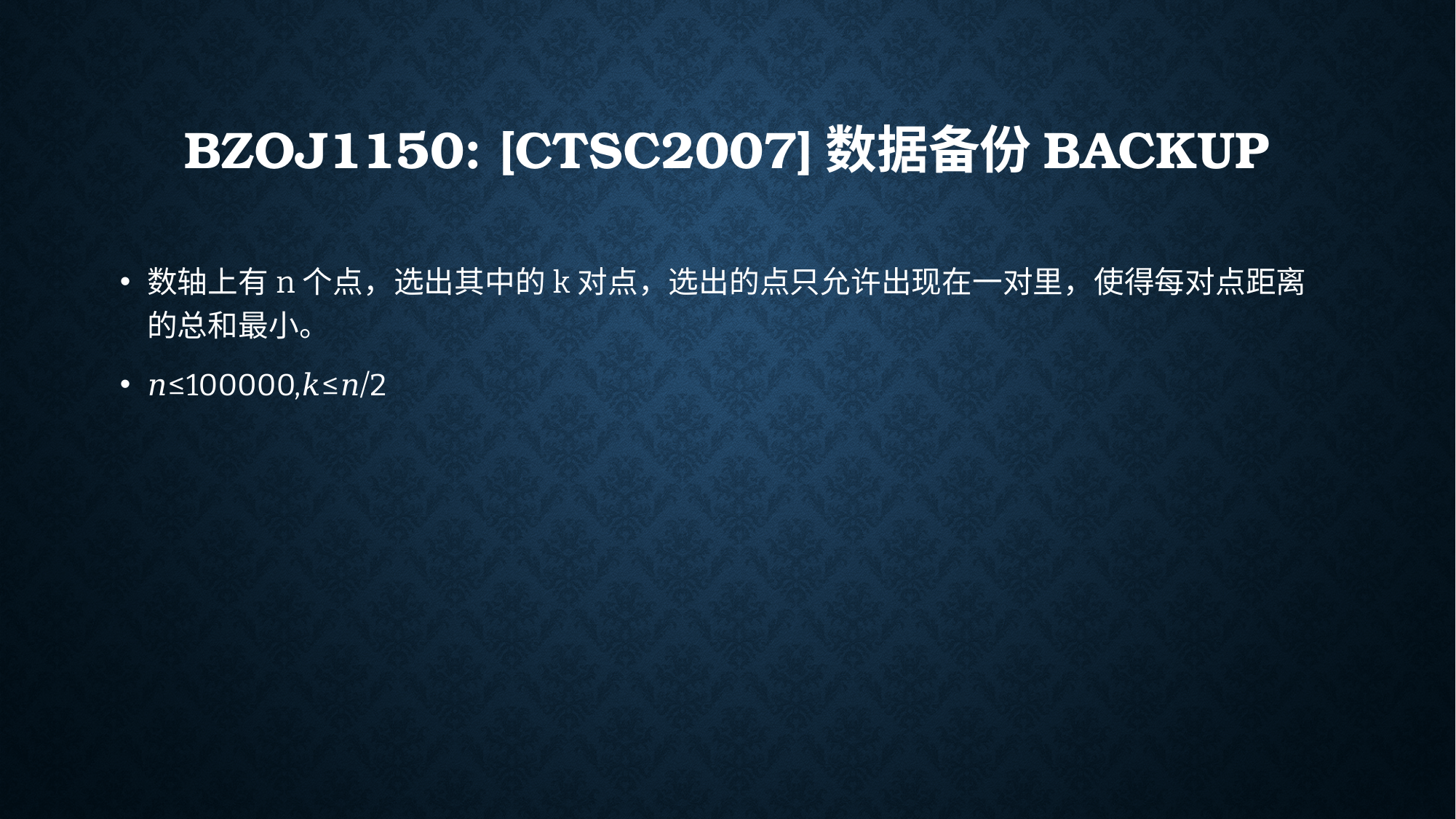

# BZOJ1150: [CTSC2007]数据备份Backup
数轴上有n个点，选出其中的k对点，选出的点只允许出现在一对里，使得每对点距离的总和最小。
𝑛≤100000,𝑘≤𝑛/2